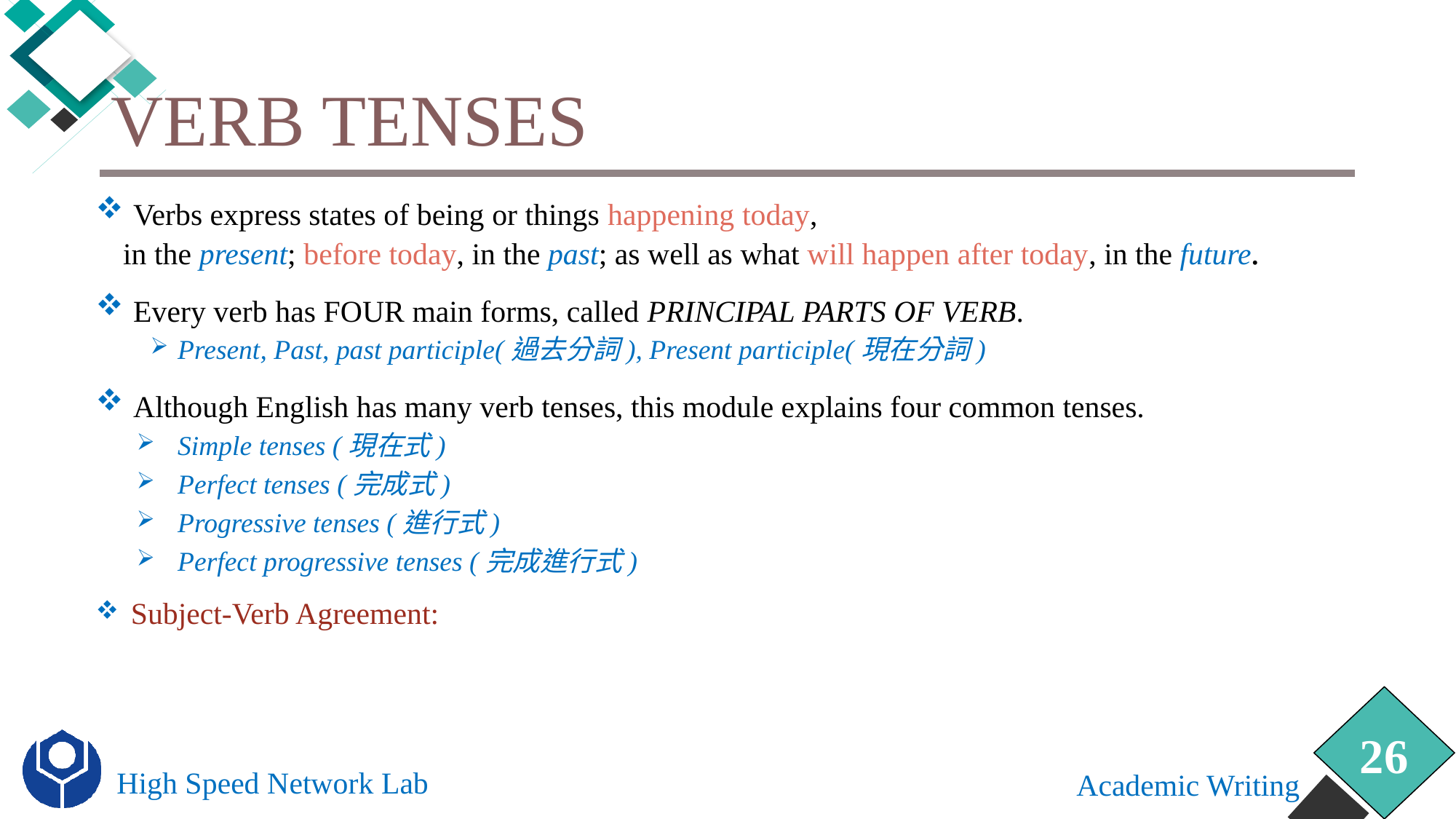

# Verb Tenses
 Verbs express states of being or things happening today,
in the present; before today, in the past; as well as what will happen after today, in the future.
 Every verb has FOUR main forms, called PRINCIPAL PARTS OF VERB.
Present, Past, past participle(過去分詞), Present participle(現在分詞)
 Although English has many verb tenses, this module explains four common tenses.
Simple tenses (現在式)
Perfect tenses (完成式)
Progressive tenses (進行式)
Perfect progressive tenses (完成進行式)
 Subject-Verb Agreement: